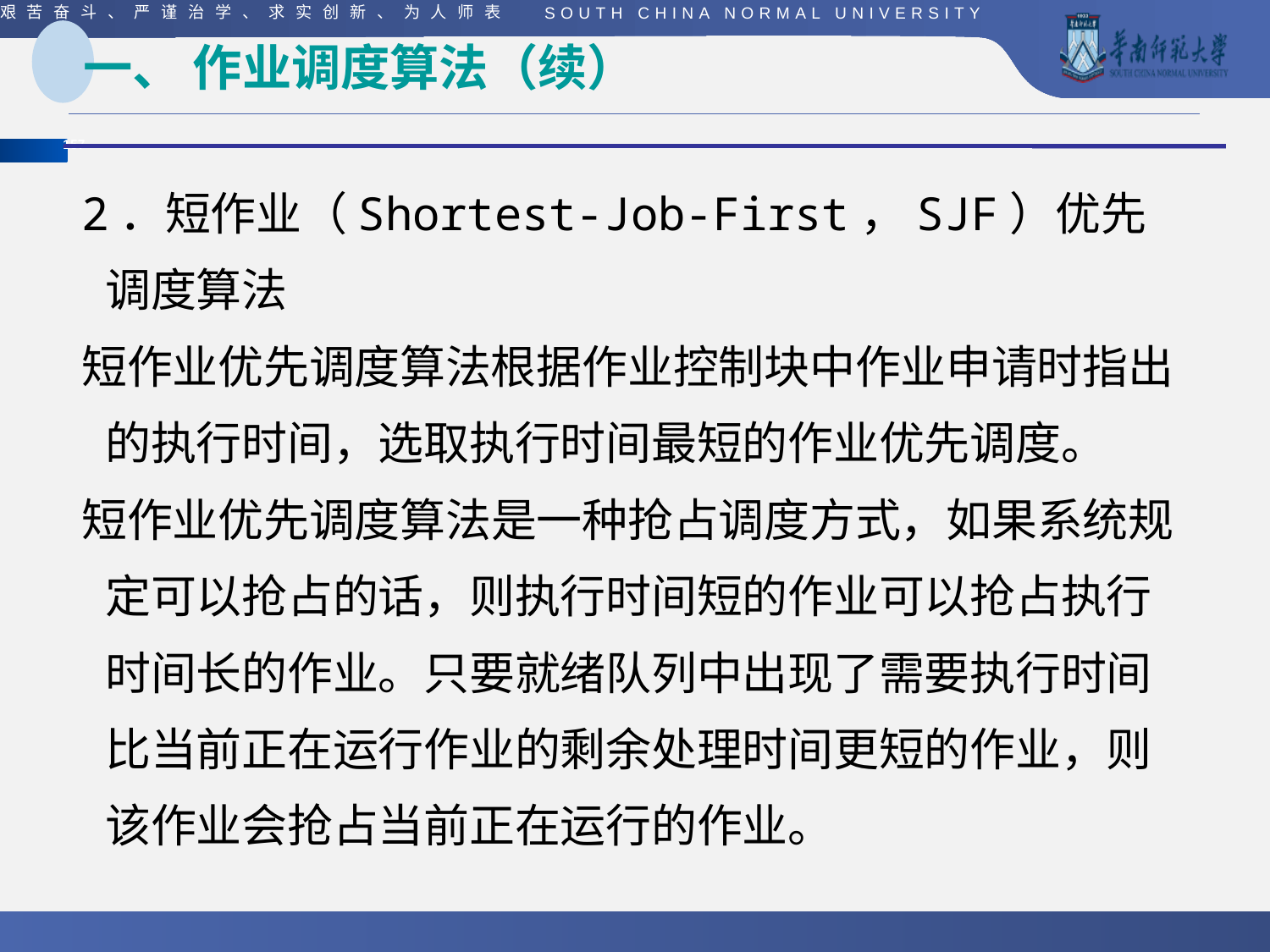

# 一、 作业调度算法（续）
2．短作业（Shortest-Job-First，SJF）优先调度算法
短作业优先调度算法根据作业控制块中作业申请时指出的执行时间，选取执行时间最短的作业优先调度。
短作业优先调度算法是一种抢占调度方式，如果系统规定可以抢占的话，则执行时间短的作业可以抢占执行时间长的作业。只要就绪队列中出现了需要执行时间比当前正在运行作业的剩余处理时间更短的作业，则该作业会抢占当前正在运行的作业。

157